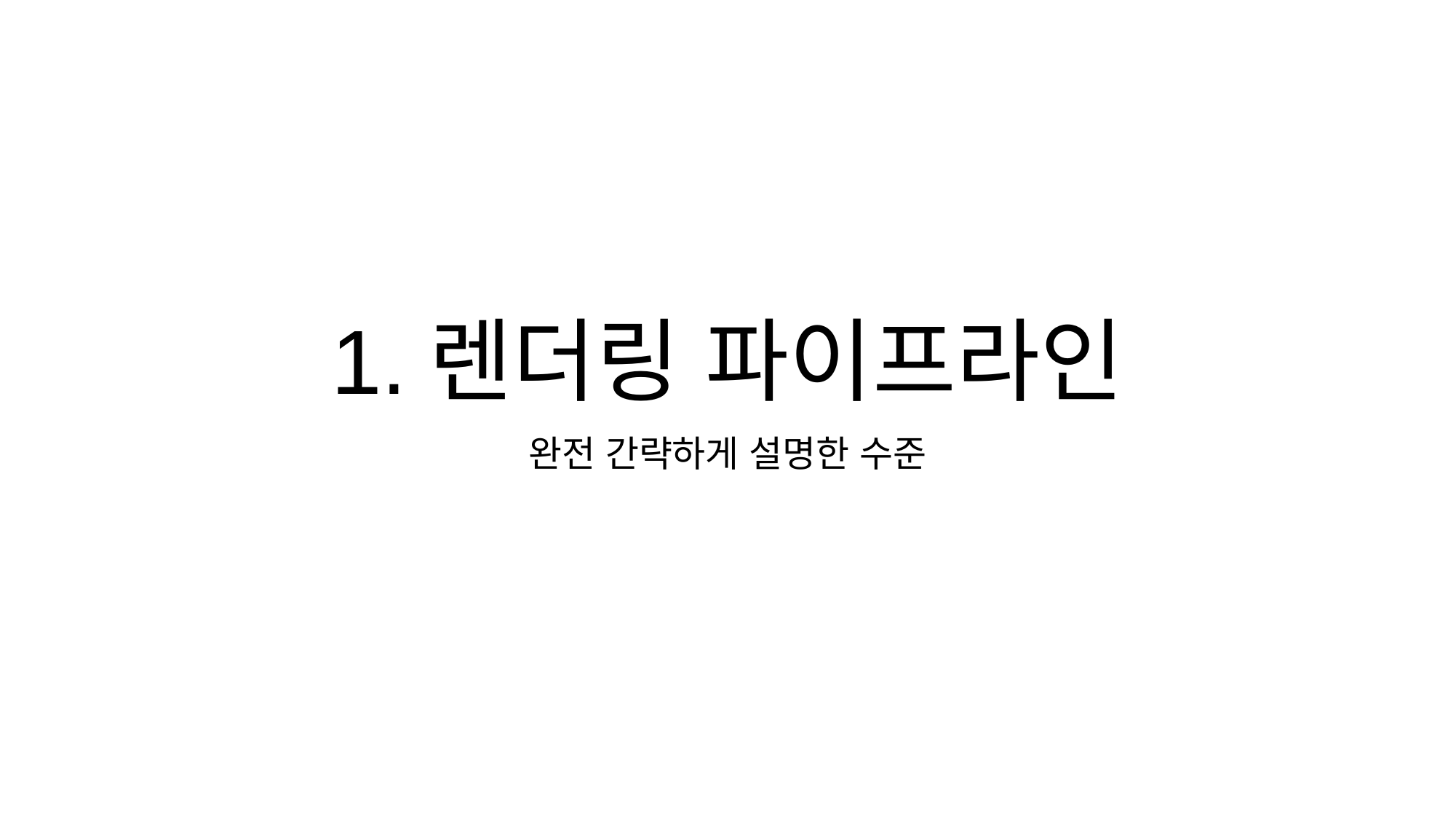

# 1.렌더링 파이프라인
완전 간략하게 설명한 수준